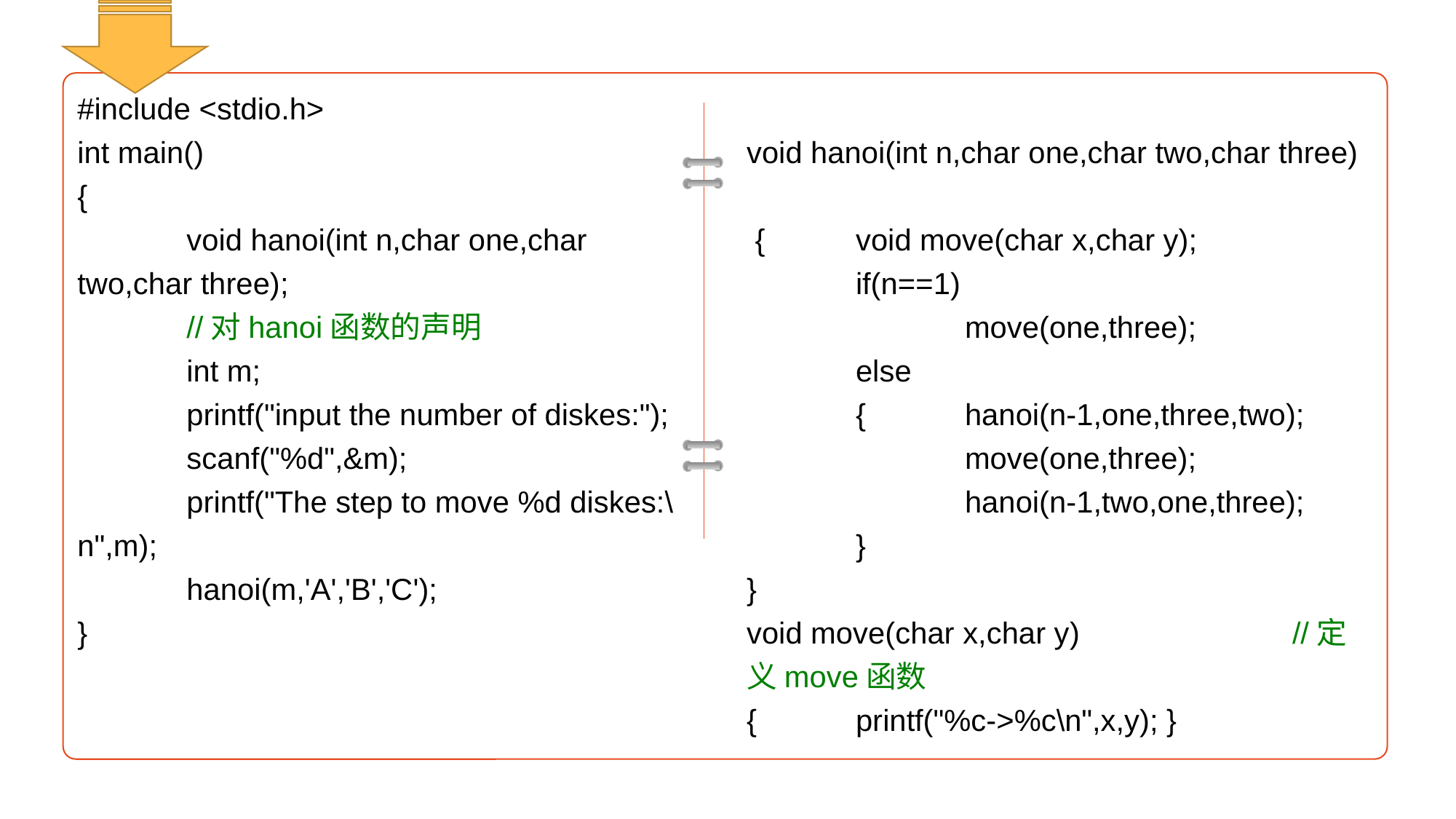

#include <stdio.h>
int main()
{
	void hanoi(int n,char one,char two,char three);
	//对hanoi函数的声明
	int m;
	printf("input the number of diskes:");
	scanf("%d",&m);
	printf("The step to move %d diskes:\n",m);
	hanoi(m,'A','B','C');
}

void hanoi(int n,char one,char two,char three)
 {	void move(char x,char y);
	if(n==1)
		move(one,three);
	else
	{	hanoi(n-1,one,three,two);
		move(one,three);
		hanoi(n-1,two,one,three);
	}
}
void move(char x,char y)		//定义move函数
{	printf("%c->%c\n",x,y); }